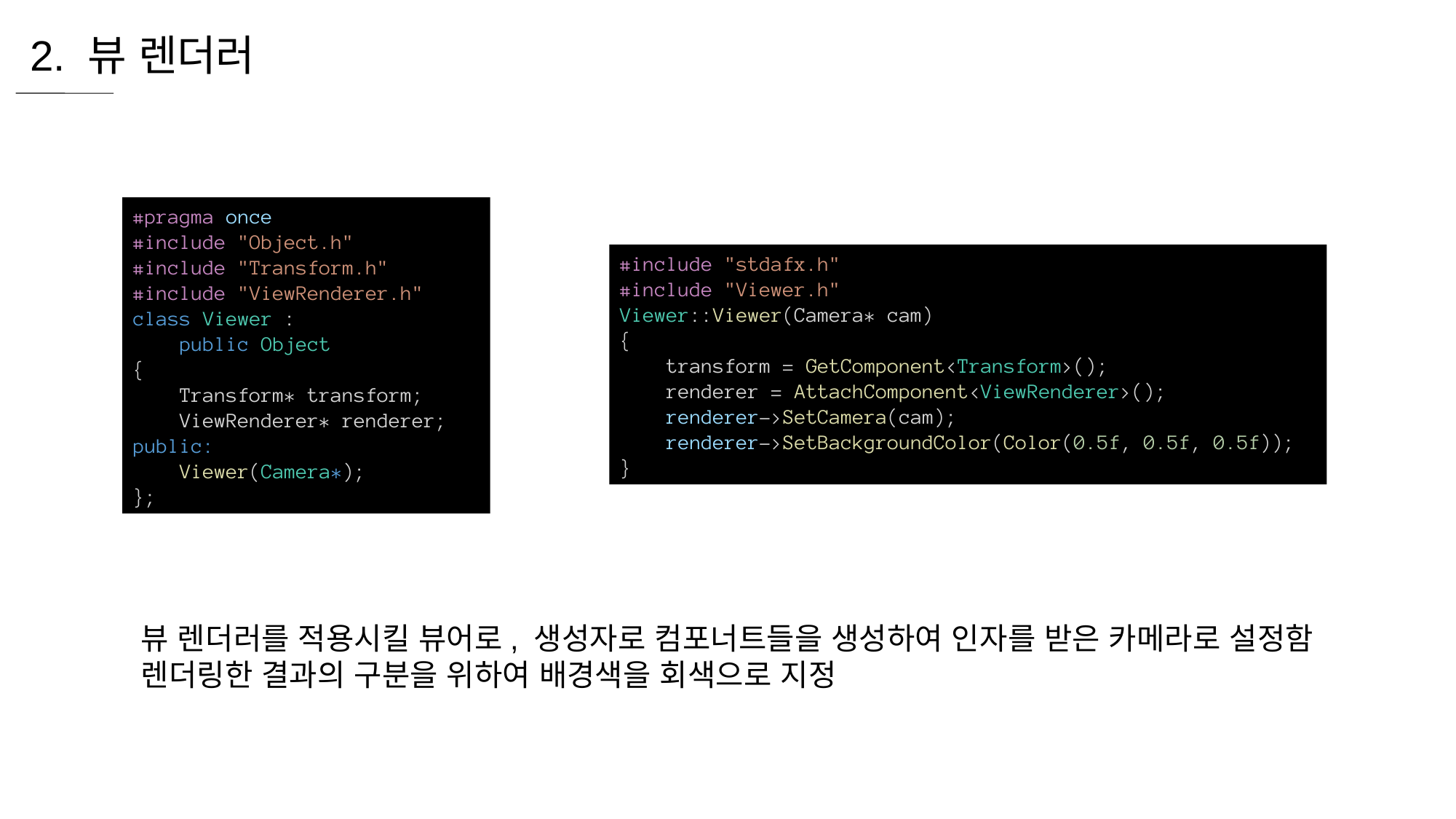

2. 뷰 렌더러
#pragma once
#include "Object.h"
#include "Transform.h"
#include "ViewRenderer.h"
class Viewer :
    public Object
{
    Transform* transform;
    ViewRenderer* renderer;
public:
    Viewer(Camera*);
};
#include "stdafx.h"
#include "Viewer.h"
Viewer::Viewer(Camera* cam)
{
    transform = GetComponent<Transform>();
    renderer = AttachComponent<ViewRenderer>();
    renderer->SetCamera(cam);
    renderer->SetBackgroundColor(Color(0.5f, 0.5f, 0.5f));
}
뷰 렌더러를 적용시킬 뷰어로, 생성자로 컴포너트들을 생성하여 인자를 받은 카메라로 설정함
렌더링한 결과의 구분을 위하여 배경색을 회색으로 지정